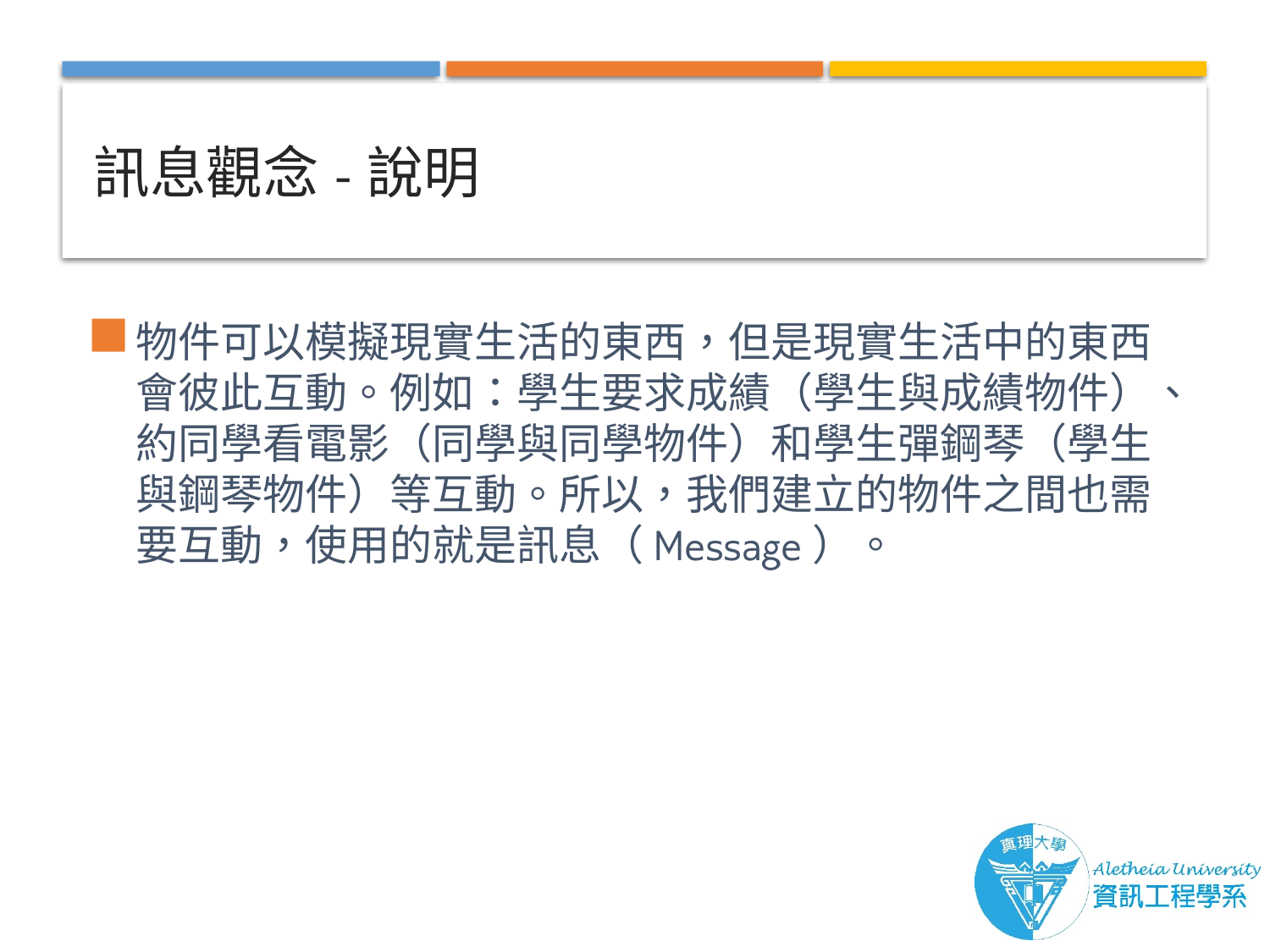

# 訊息觀念-說明
物件可以模擬現實生活的東西，但是現實生活中的東西會彼此互動。例如：學生要求成績（學生與成績物件）、約同學看電影（同學與同學物件）和學生彈鋼琴（學生與鋼琴物件）等互動。所以，我們建立的物件之間也需要互動，使用的就是訊息（Message）。